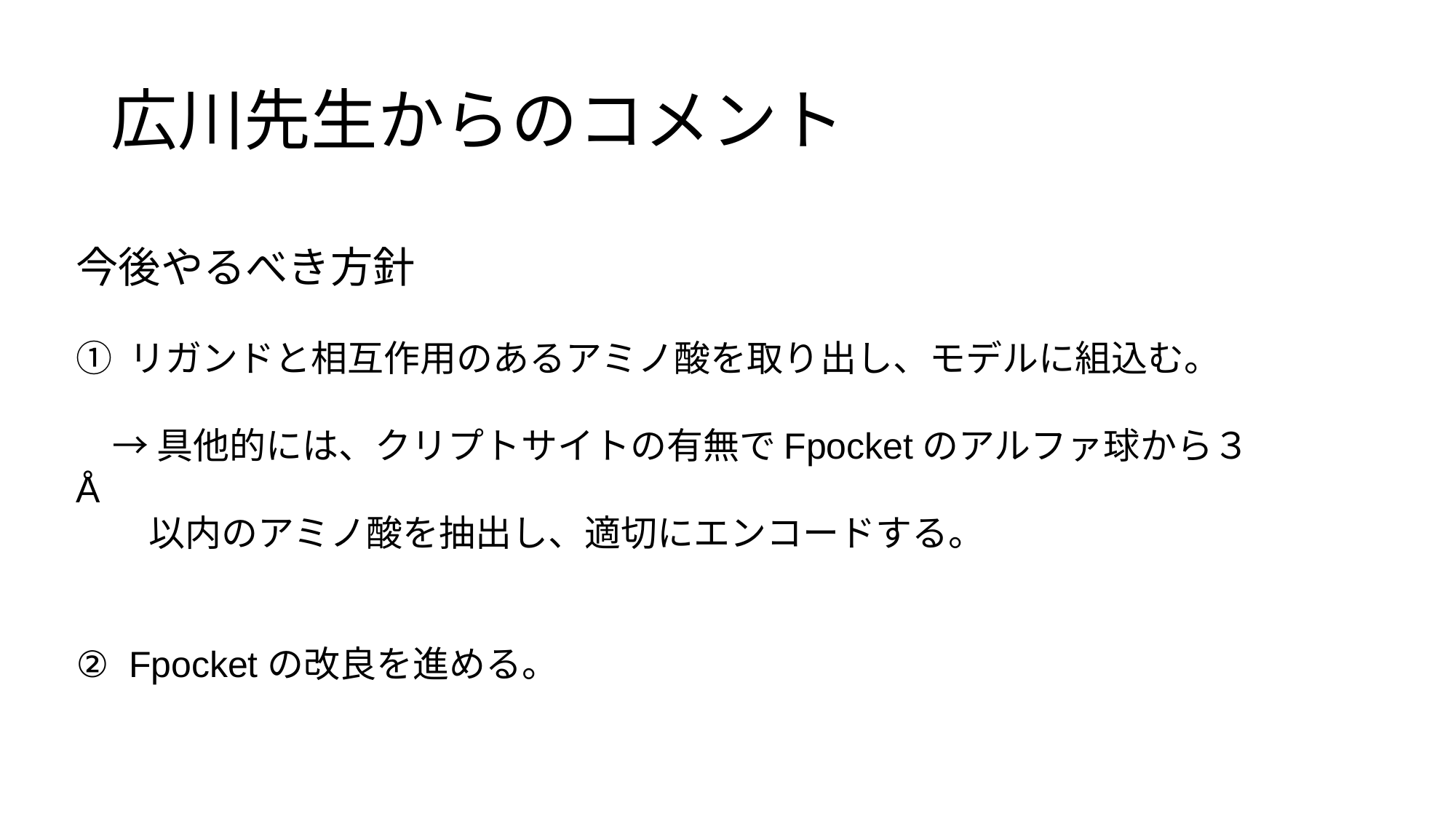

# 広川先生からのコメント
今後やるべき方針

① リガンドと相互作用のあるアミノ酸を取り出し、モデルに組込む。

　→ 具他的には、クリプトサイトの有無でFpocketのアルファ球から３Å
　　以内のアミノ酸を抽出し、適切にエンコードする。

②  Fpocketの改良を進める。